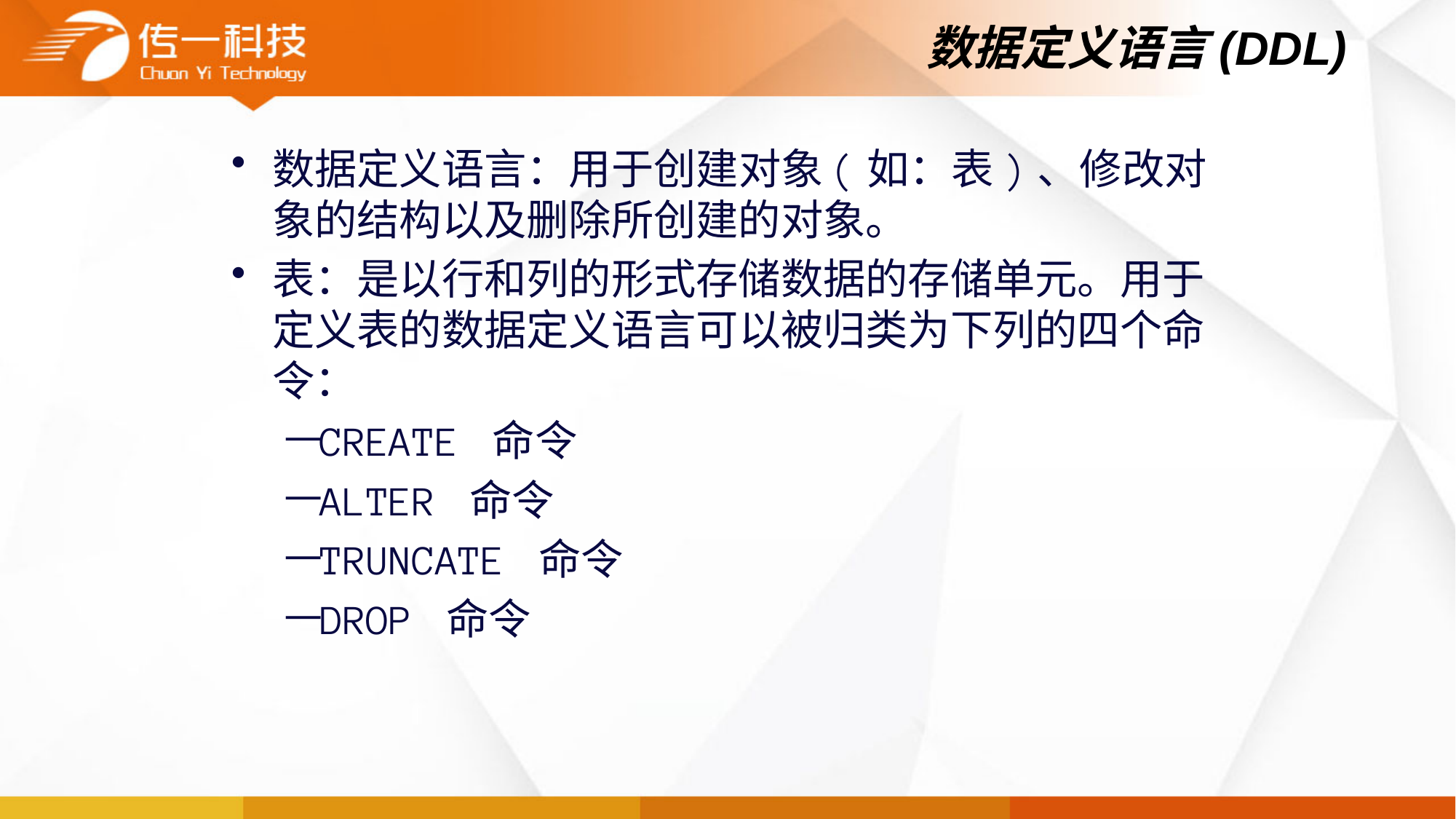

# 数据定义语言(DDL)
数据定义语言：用于创建对象(如：表)、修改对象的结构以及删除所创建的对象。
表：是以行和列的形式存储数据的存储单元。用于定义表的数据定义语言可以被归类为下列的四个命令：
CREATE 命令
ALTER 命令
TRUNCATE 命令
DROP 命令